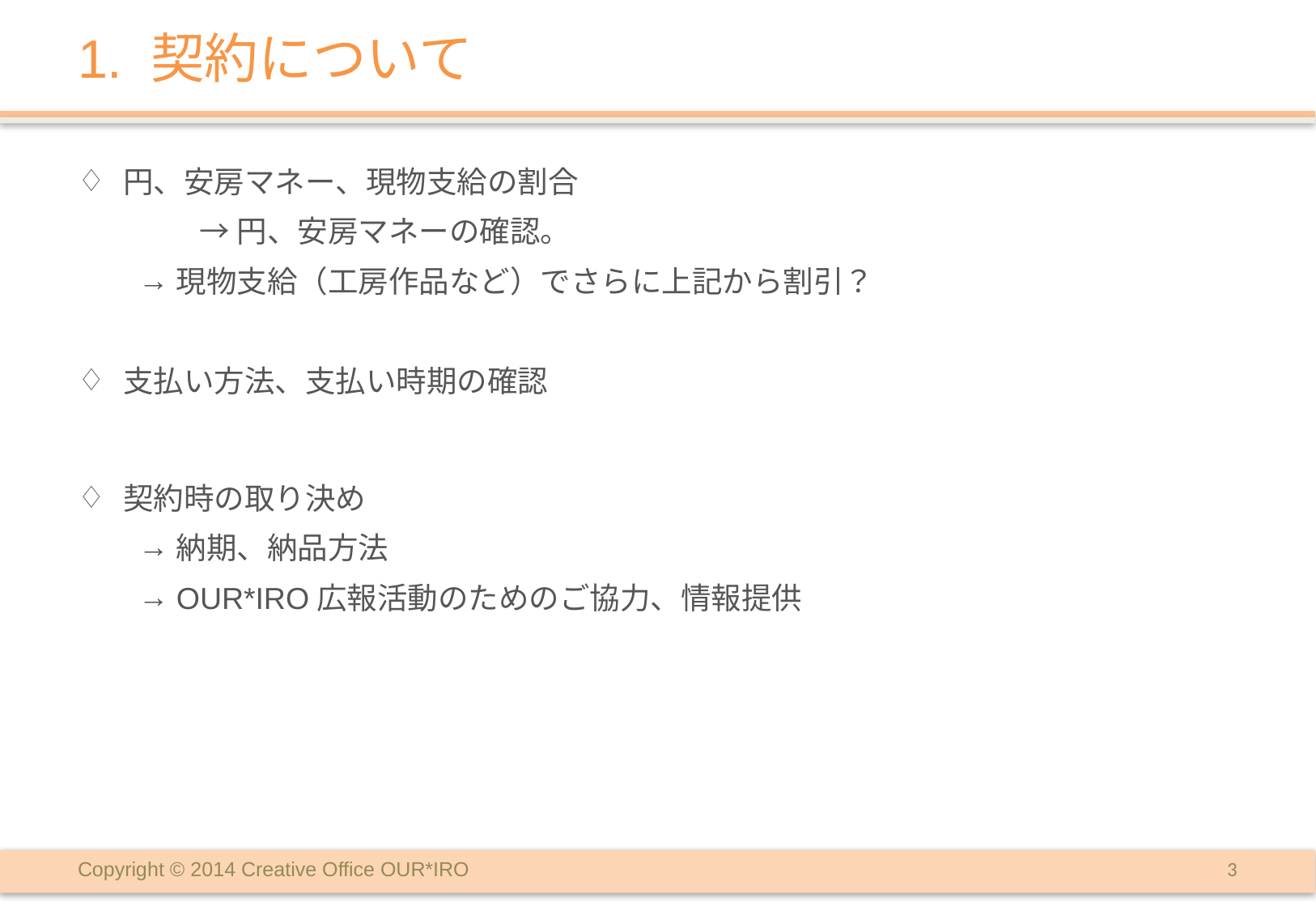

# 1. 契約について
円、安房マネー、現物支給の割合
	→円、安房マネーの確認。
現物支給（工房作品など）でさらに上記から割引？

支払い方法、支払い時期の確認

契約時の取り決め
納期、納品方法
OUR*IRO広報活動のためのご協力、情報提供
Copyright © 2014 Creative Office OUR*IRO
3